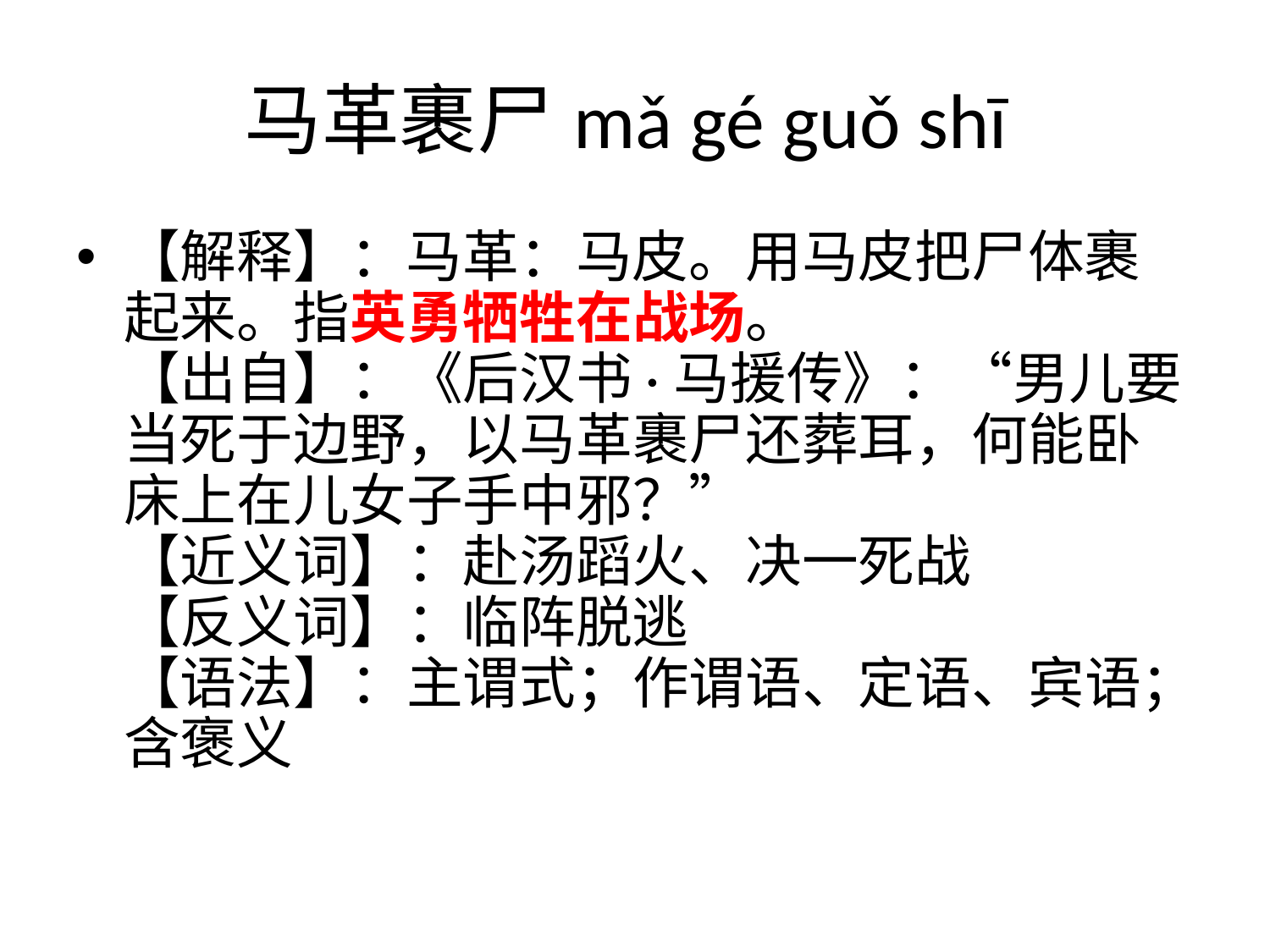

# 马革裹尸mǎ gé guǒ shī
【解释】：马革：马皮。用马皮把尸体裹起来。指英勇牺牲在战场。
【出自】：《后汉书·马援传》：“男儿要当死于边野，以马革裹尸还葬耳，何能卧床上在儿女子手中邪？”
【近义词】：赴汤蹈火、决一死战
【反义词】：临阵脱逃
【语法】：主谓式；作谓语、定语、宾语；含褒义